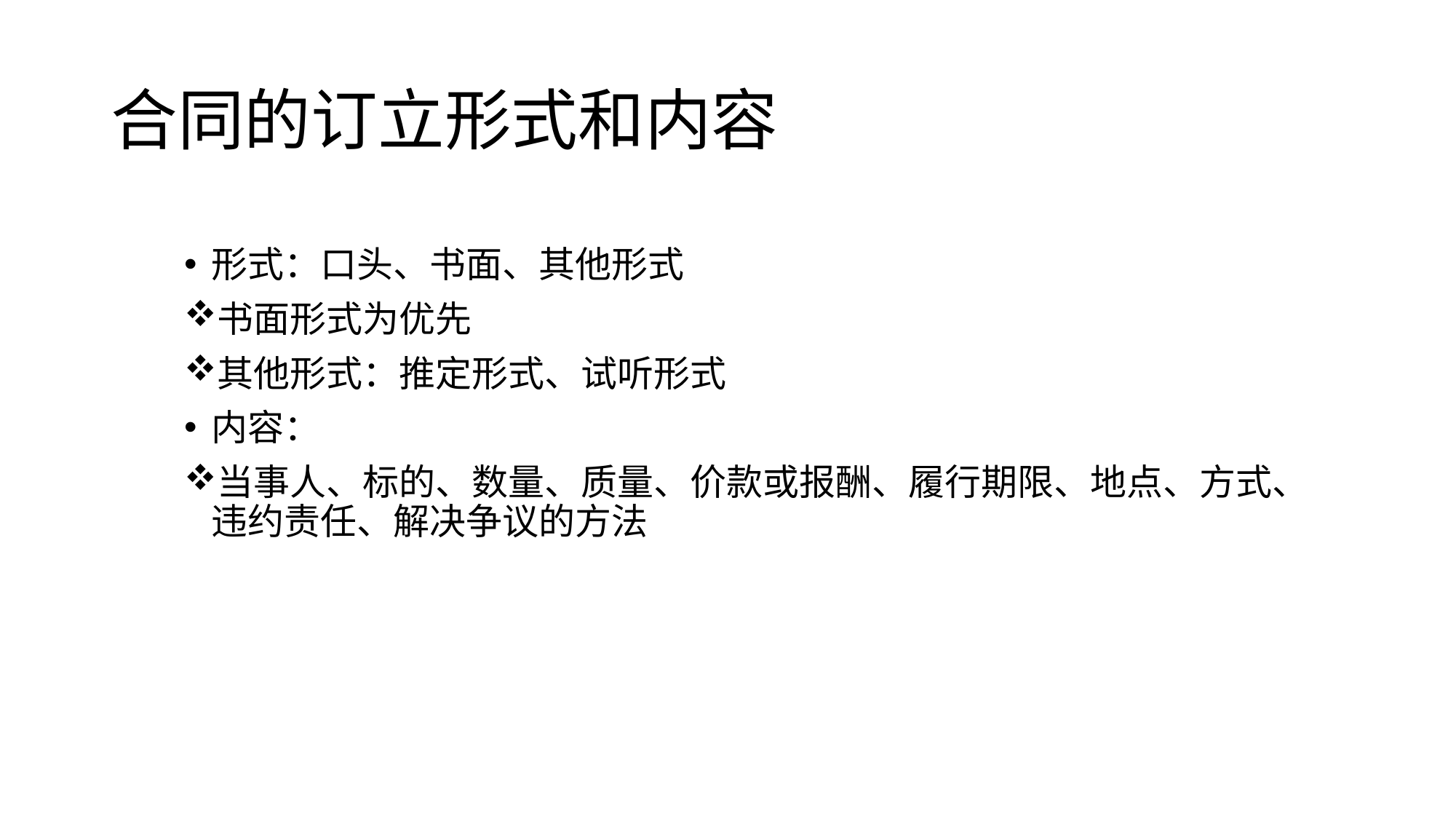

# 合同的订立形式和内容
形式：口头、书面、其他形式
书面形式为优先
其他形式：推定形式、试听形式
内容：
当事人、标的、数量、质量、价款或报酬、履行期限、地点、方式、违约责任、解决争议的方法